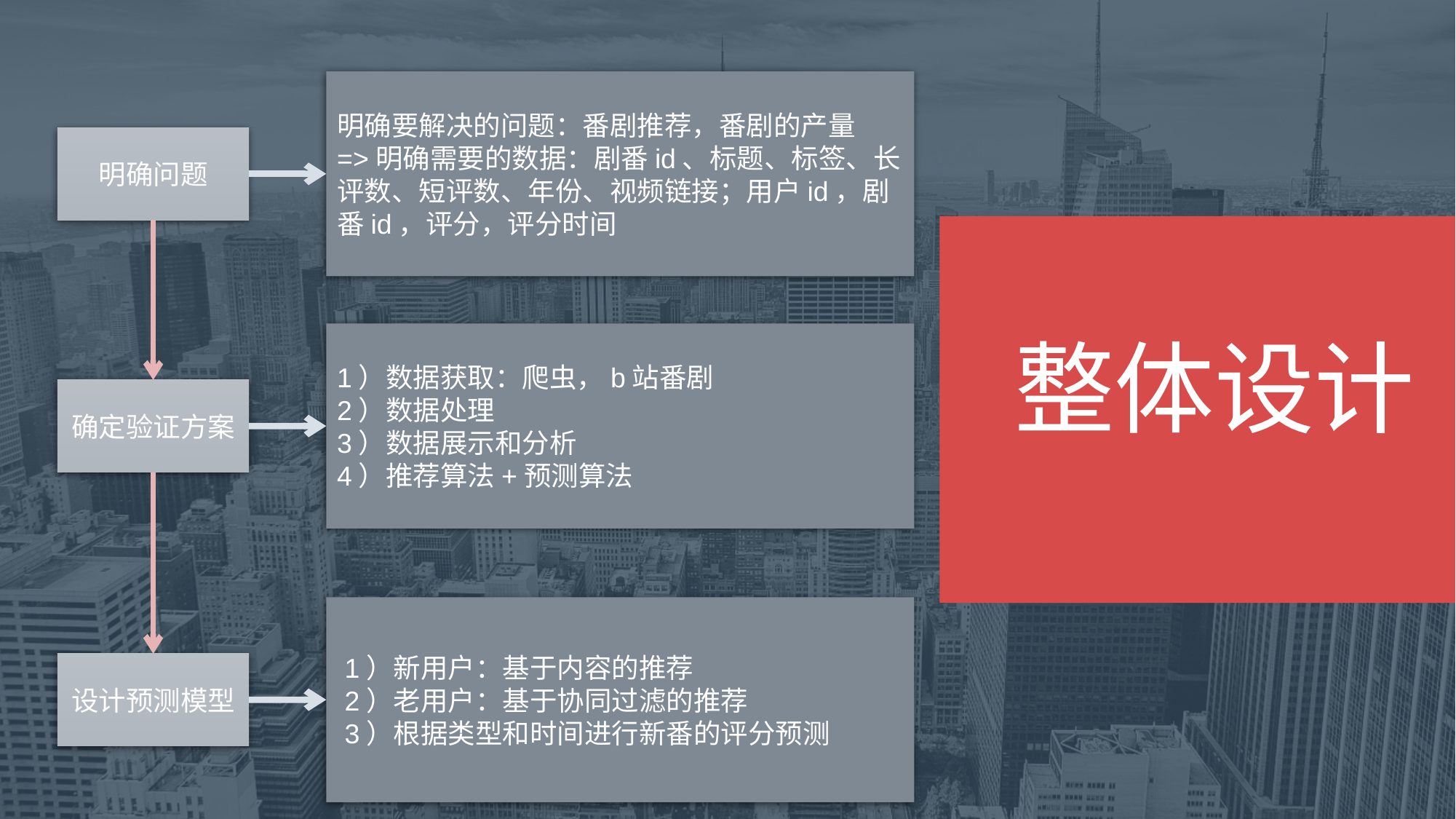

明确要解决的问题：番剧推荐，番剧的产量
=>明确需要的数据：剧番id、标题、标签、长评数、短评数、年份、视频链接；用户id，剧番id，评分，评分时间
明确问题
整体设计
1）数据获取：爬虫，b站番剧
2）数据处理
3）数据展示和分析
4）推荐算法+预测算法
确定验证方案
 1）新用户：基于内容的推荐
 2）老用户：基于协同过滤的推荐
 3）根据类型和时间进行新番的评分预测
设计预测模型